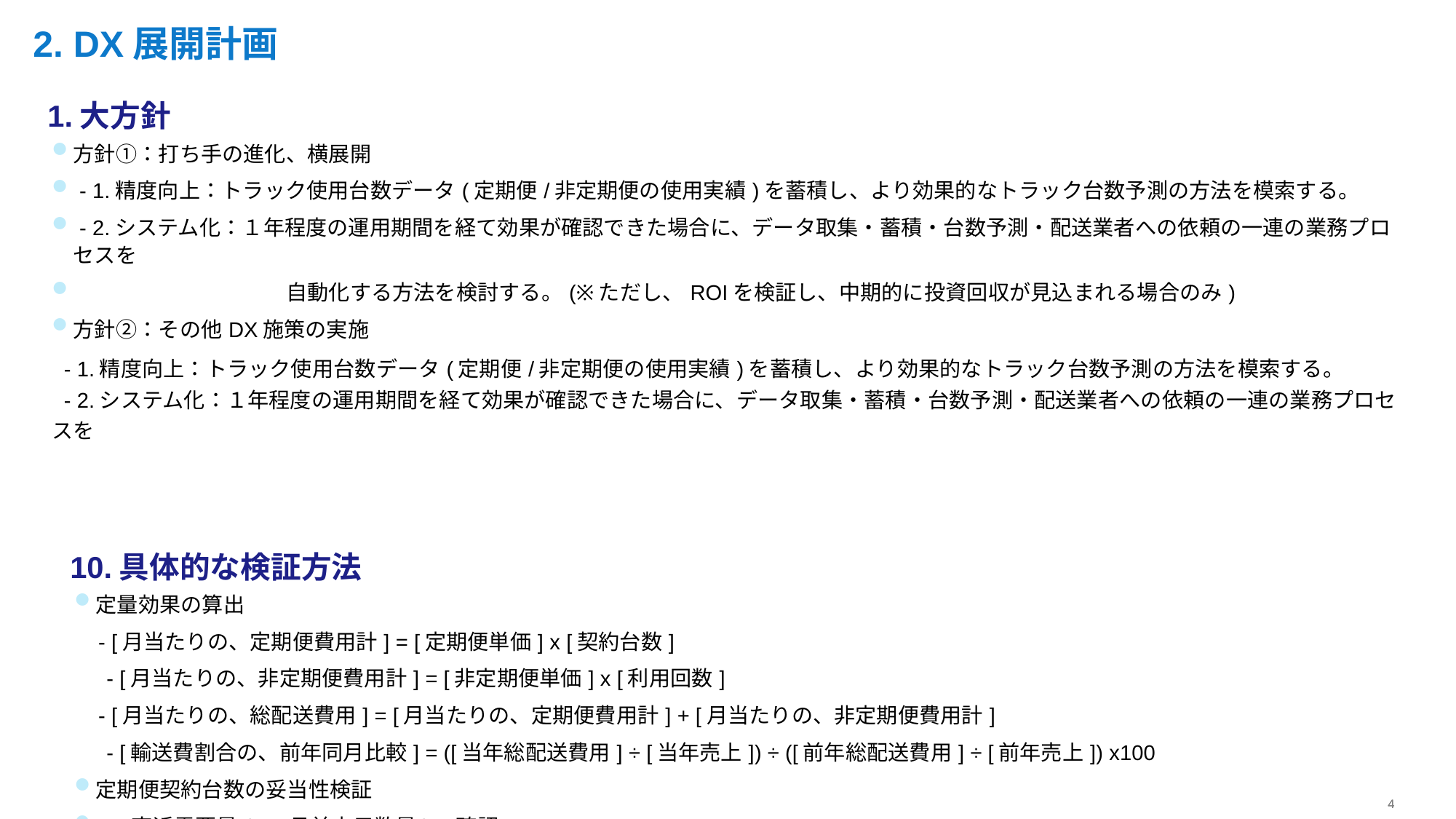

P214
2. DX展開計画
| 1.大方針 |
| --- |
| 方針①：打ち手の進化、横展開 - 1.精度向上：トラック使用台数データ(定期便/非定期便の使用実績)を蓄積し、より効果的なトラック台数予測の方法を模索する。 - 2.システム化：１年程度の運用期間を経て効果が確認できた場合に、データ取集・蓄積・台数予測・配送業者への依頼の一連の業務プロセスを 　　　　　　　　　　自動化する方法を検討する。(※ただし、ROIを検証し、中期的に投資回収が見込まれる場合のみ) 方針②：その他DX施策の実施 - 1.精度向上：トラック使用台数データ(定期便/非定期便の使用実績)を蓄積し、より効果的なトラック台数予測の方法を模索する。 - 2.システム化：１年程度の運用期間を経て効果が確認できた場合に、データ取集・蓄積・台数予測・配送業者への依頼の一連の業務プロセスを |
| 10.具体的な検証方法 |
| --- |
| 定量効果の算出 - [月当たりの、定期便費用計] = [定期便単価] x [契約台数] 　 - [月当たりの、非定期便費用計] = [非定期便単価] x [利用回数] - [月当たりの、総配送費用] = [月当たりの、定期便費用計] + [月当たりの、非定期便費用計] 　 - [輸送費割合の、前年同月比較] = ([当年総配送費用] ÷ [当年売上]) ÷ ([前年総配送費用] ÷ [前年売上]) x100 定期便契約台数の妥当性検証 - 1.直近需要量(2ヵ月前内示数量)の確認 - 2.翌々月以降の定期便契約台数の試算(シミュレーション確認) - 3.トラック使用台数データ(定期便・非定期便の使用実績)の確認 - 上記1.2.3を考慮した場合のトラック予測台数の妥当性検証 ※コロナパンデミックによる売上減少の影響も考慮 |
|  |
| --- |